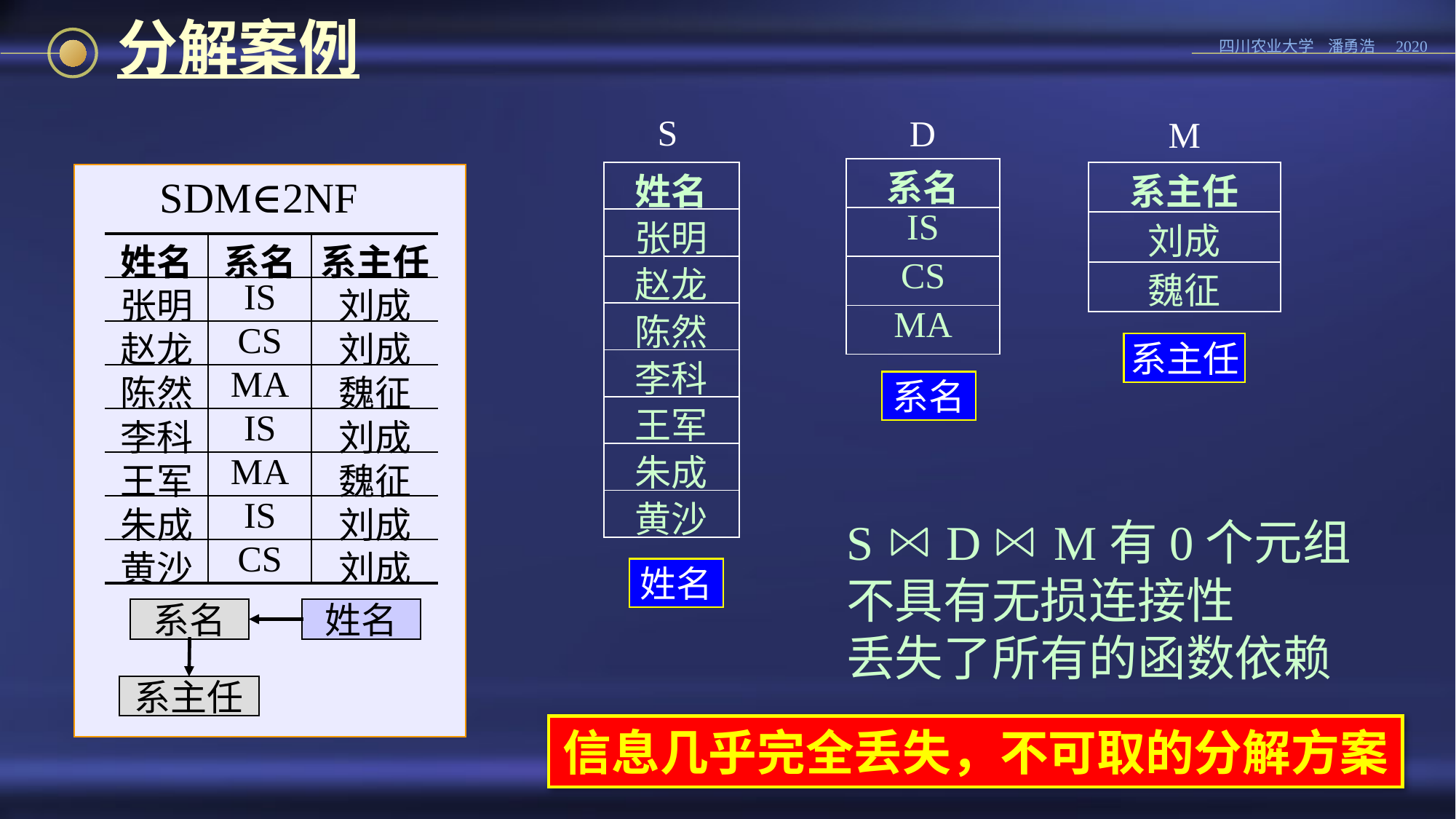

# 分解案例
S
D
M
| 系名 |
| --- |
| IS |
| CS |
| MA |
| 姓名 |
| --- |
| 张明 |
| 赵龙 |
| 陈然 |
| 李科 |
| 王军 |
| 朱成 |
| 黄沙 |
| 系主任 |
| --- |
| 刘成 |
| 魏征 |

SDM∈2NF
| 姓名 | 系名 | 系主任 |
| --- | --- | --- |
| 张明 | IS | 刘成 |
| 赵龙 | CS | 刘成 |
| 陈然 | MA | 魏征 |
| 李科 | IS | 刘成 |
| 王军 | MA | 魏征 |
| 朱成 | IS | 刘成 |
| 黄沙 | CS | 刘成 |
系主任
系名
S      D      M有0个元组
不具有无损连接性
丢失了所有的函数依赖

姓名
系名
姓名
系主任
信息几乎完全丢失，不可取的分解方案